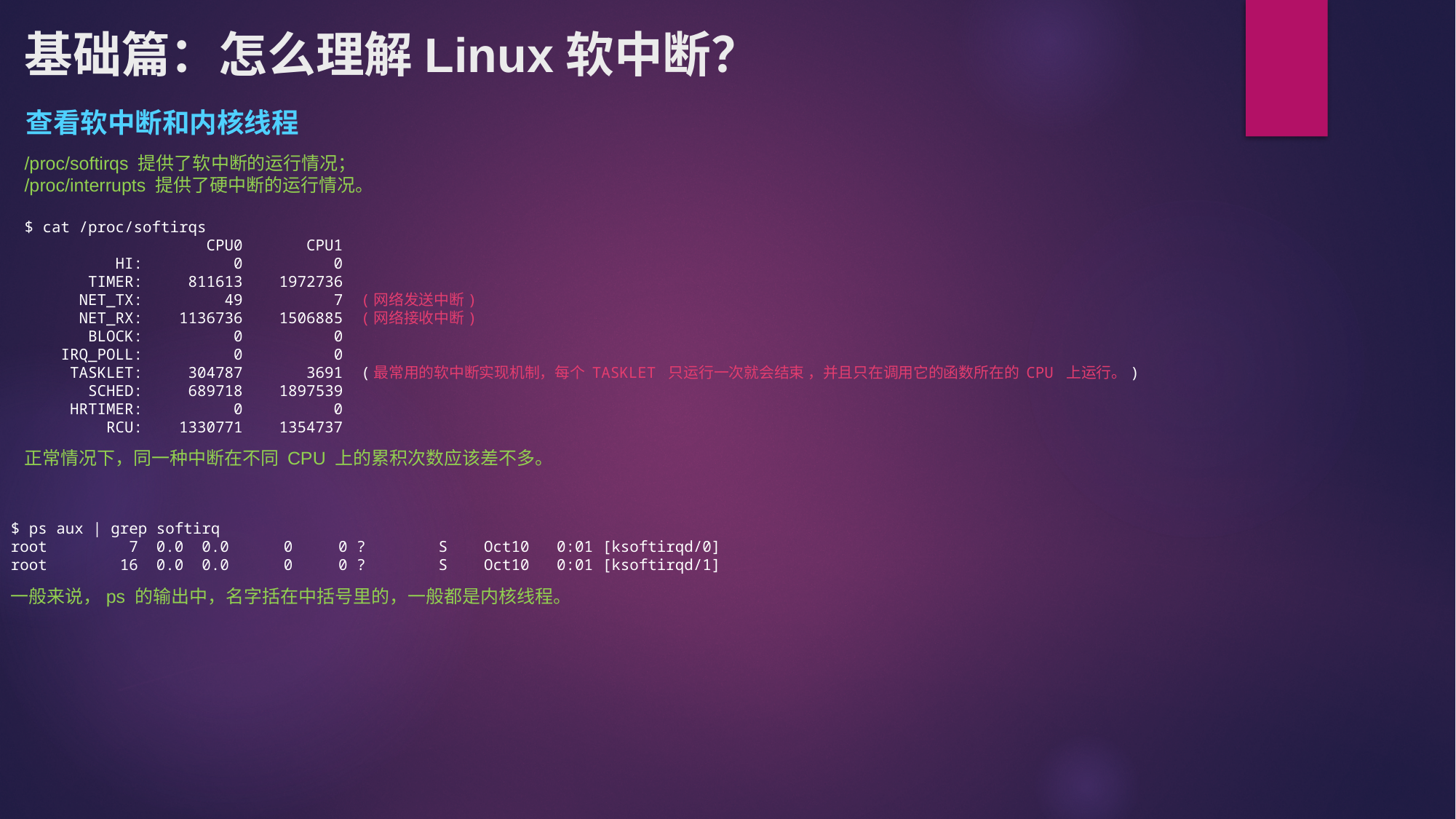

# 基础篇：怎么理解Linux软中断？
查看软中断和内核线程
/proc/softirqs 提供了软中断的运行情况；
/proc/interrupts 提供了硬中断的运行情况。
$ cat /proc/softirqs
                    CPU0       CPU1
          HI:          0          0
       TIMER:     811613    1972736
      NET_TX:         49          7  (网络发送中断)
      NET_RX:    1136736    1506885  (网络接收中断)
       BLOCK:          0          0
    IRQ_POLL:          0          0
     TASKLET:     304787       3691  (最常用的软中断实现机制，每个 TASKLET 只运行一次就会结束 ，并且只在调用它的函数所在的 CPU 上运行。)
       SCHED:     689718    1897539
     HRTIMER:          0          0
         RCU:    1330771    1354737
正常情况下，同一种中断在不同 CPU 上的累积次数应该差不多。
$ ps aux | grep softirq
root         7  0.0  0.0      0     0 ?        S    Oct10   0:01 [ksoftirqd/0]
root        16  0.0  0.0      0     0 ?        S    Oct10   0:01 [ksoftirqd/1]
一般来说，ps 的输出中，名字括在中括号里的，一般都是内核线程。